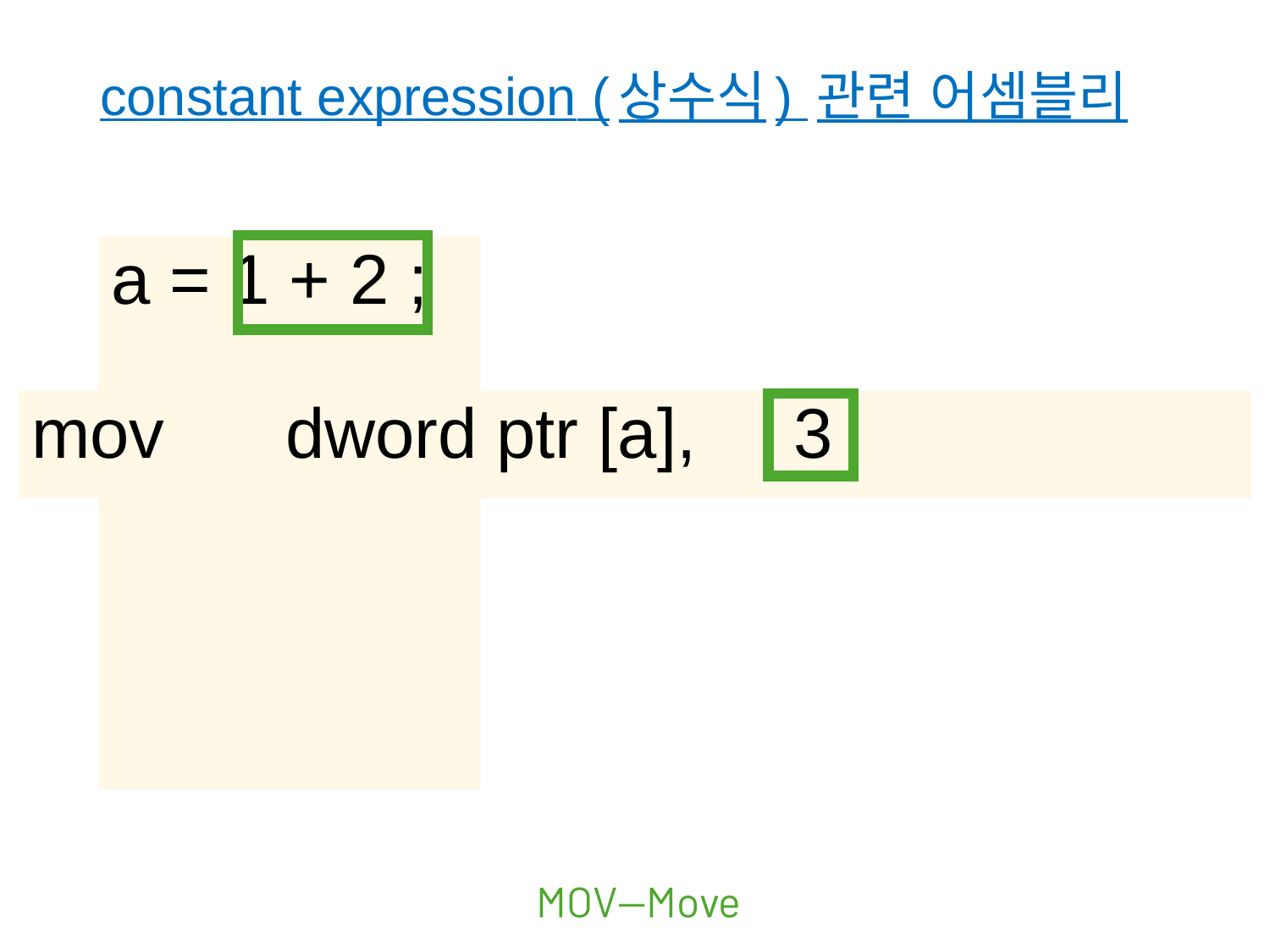

# constant expression (상수식) 관련 어셈블리

a = 1 + 2 ;
mov	dword ptr [a],	3

MOV—Move